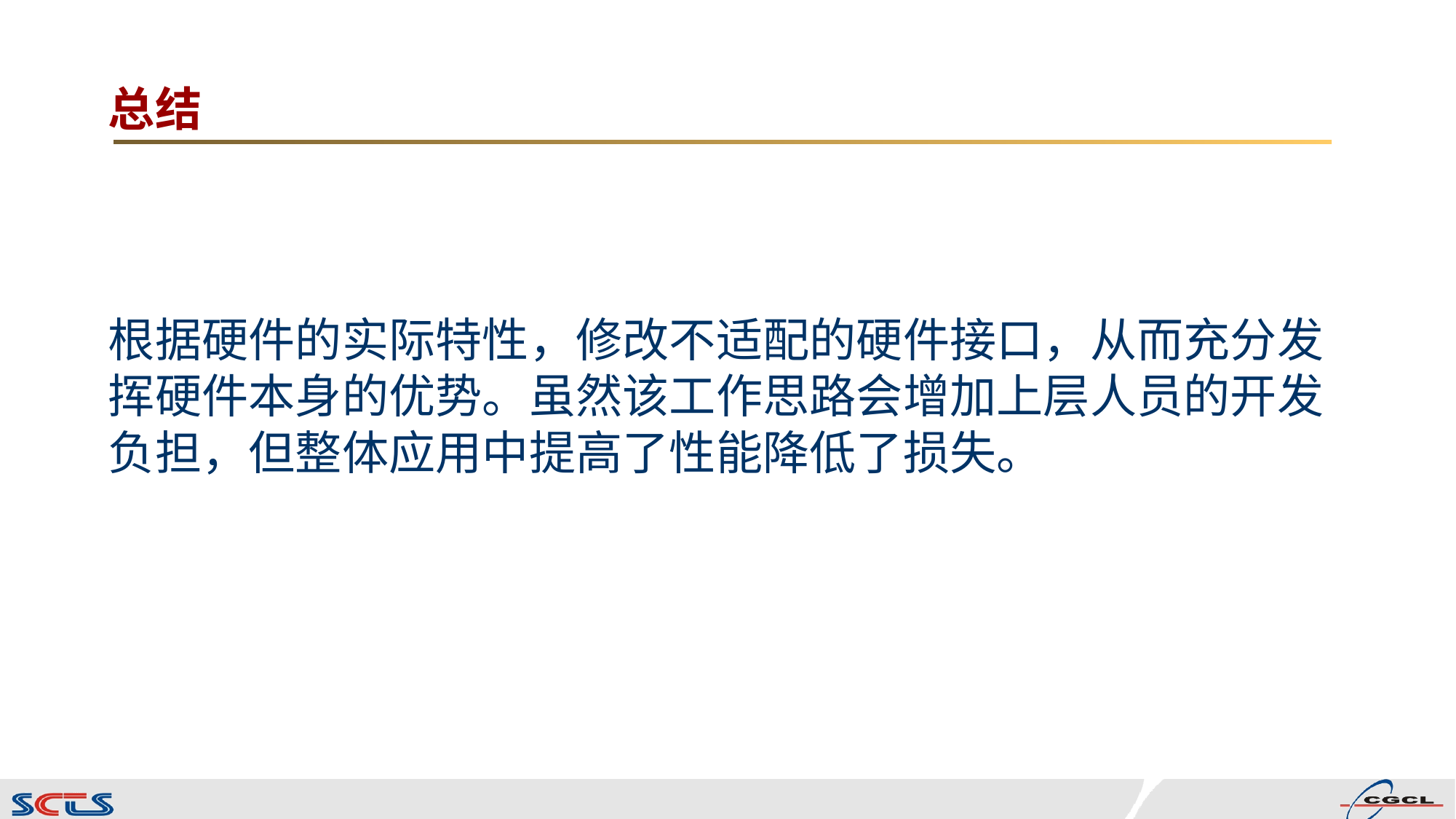

# 总结
根据硬件的实际特性，修改不适配的硬件接口，从而充分发挥硬件本身的优势。虽然该工作思路会增加上层人员的开发负担，但整体应用中提高了性能降低了损失。